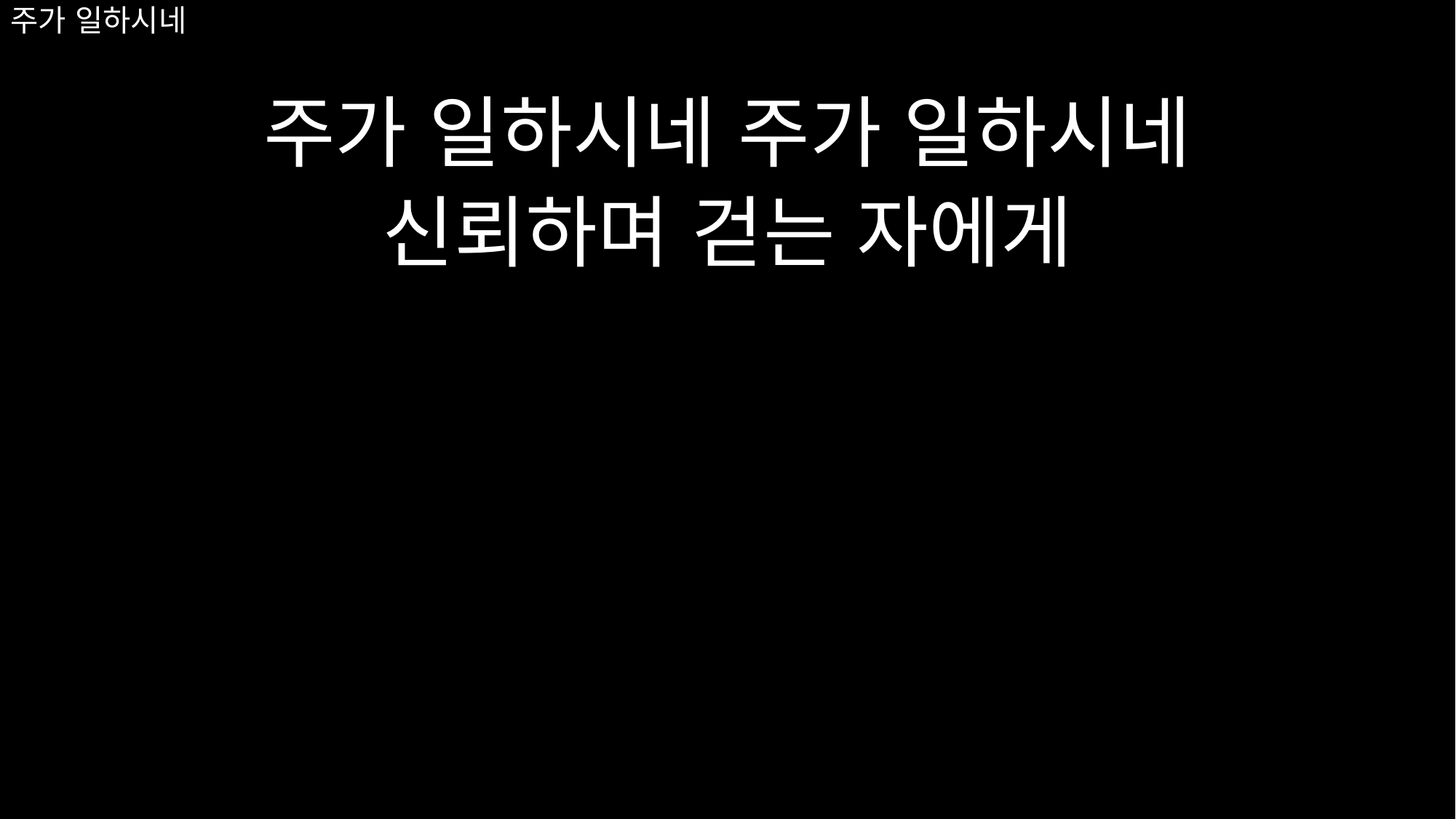

# 주가 일하시네
주가 일하시네 주가 일하시네
신뢰하며 걷는 자에게